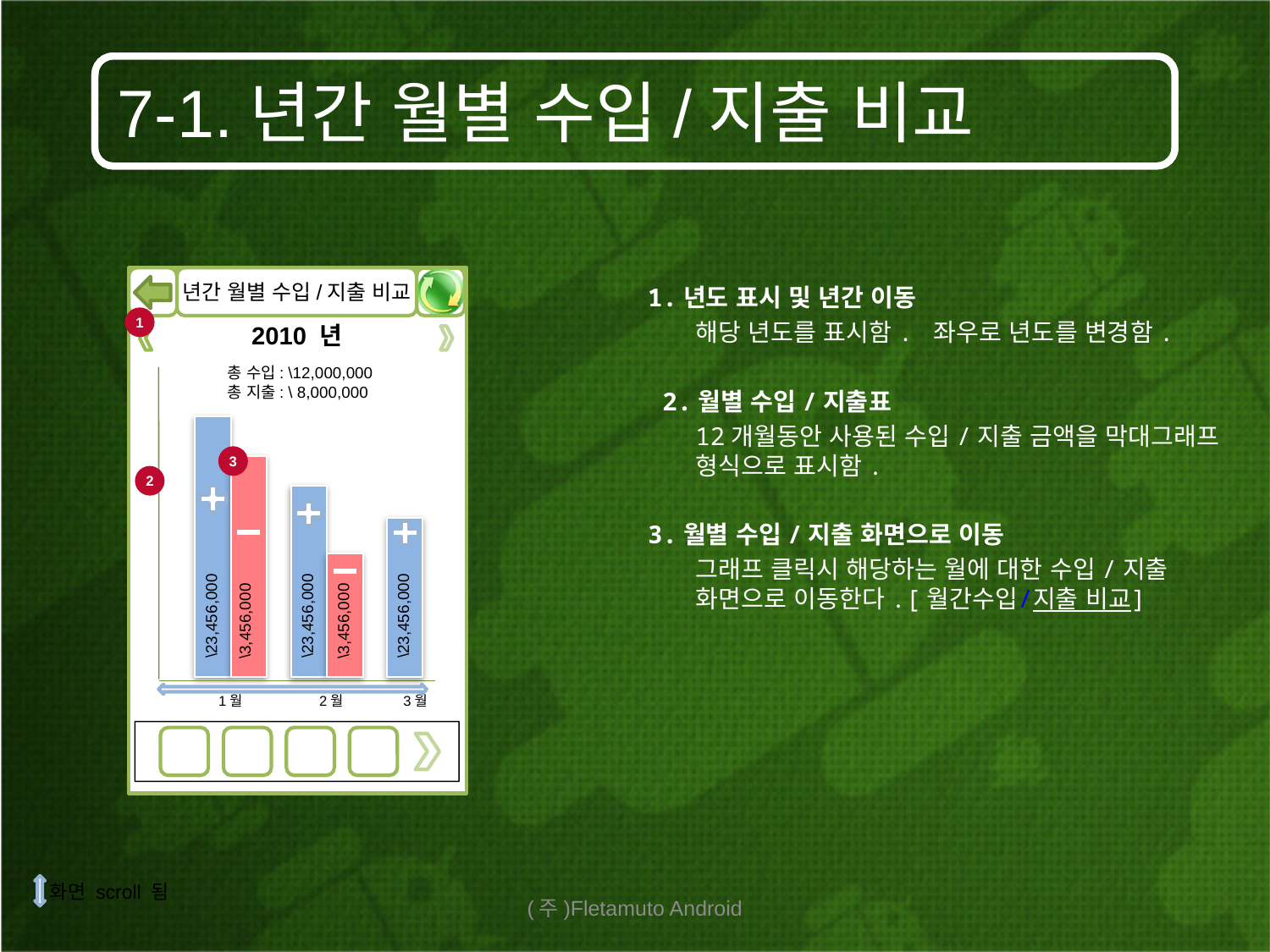

# 7-1.년간 월별 수입/지출 비교

년간 월별 수입/지출 비교

1.년도 표시 및 년간 이동
	해당 년도를 표시함. 좌우로 년도를 변경함.

 2.월별 수입/지출표
	12개월동안 사용된 수입/지출 금액을 막대그래프 형식으로 표시함.

3.월별 수입/지출 화면으로 이동
	그래프 클릭시 해당하는 월에 대한 수입/지출 화면으로 이동한다.[월간수입/지출 비교]

1
2010 년

총 수입: \12,000,000
총 지출: \ 8,000,000

3

2

\23,456,000
\23,456,000
\23,456,000
\3,456,000
\3,456,000
2월
3월
1월

화면 scroll 됨

(주)Fletamuto Android